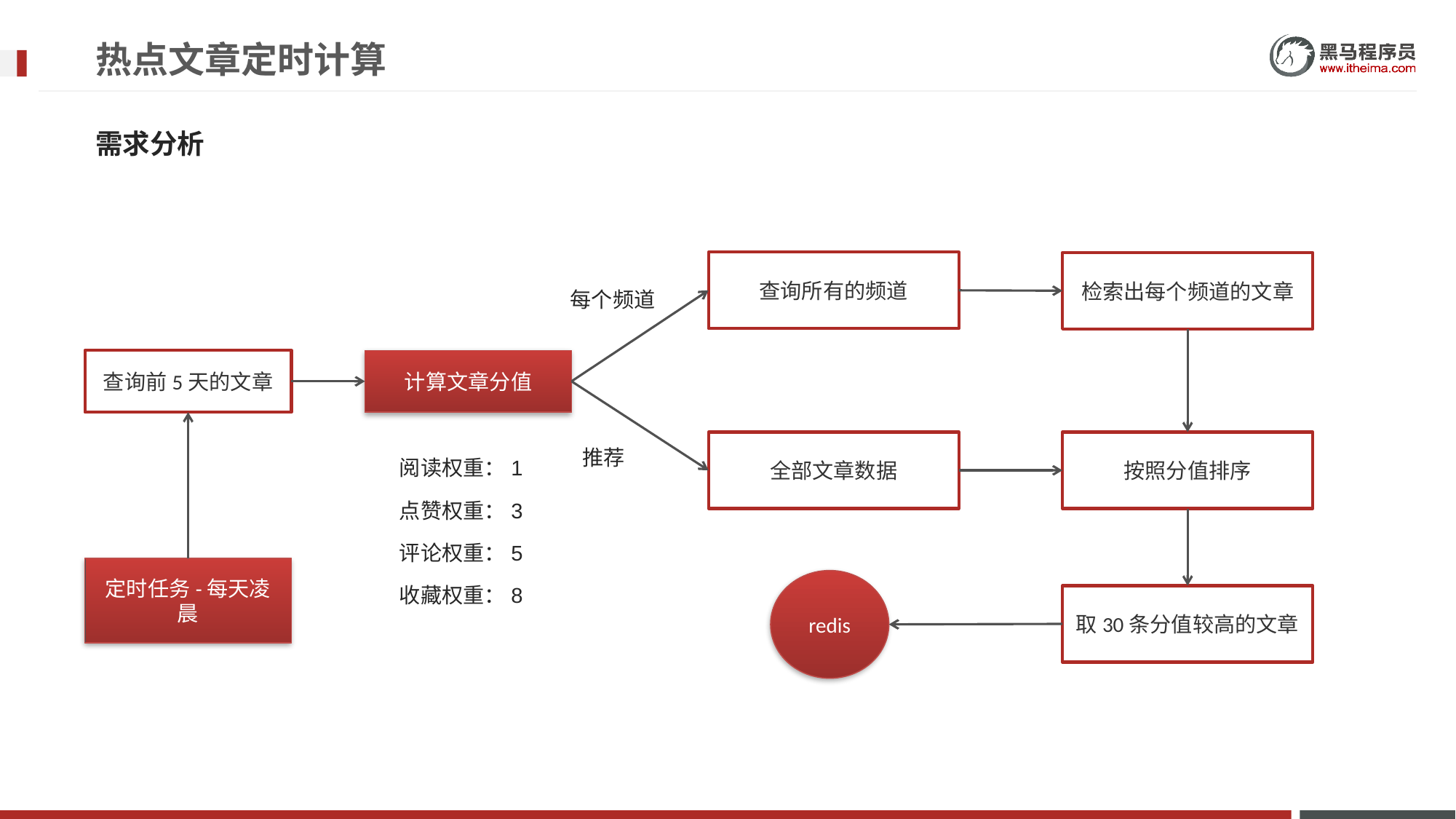

# 热点文章定时计算
需求分析
查询所有的频道
检索出每个频道的文章
每个频道
按照分值排序
查询前5天的文章
计算文章分值
推荐
定时任务-每天凌晨
全部文章数据
阅读权重：1
点赞权重：3
评论权重：5
收藏权重：8
取30条分值较高的文章
redis